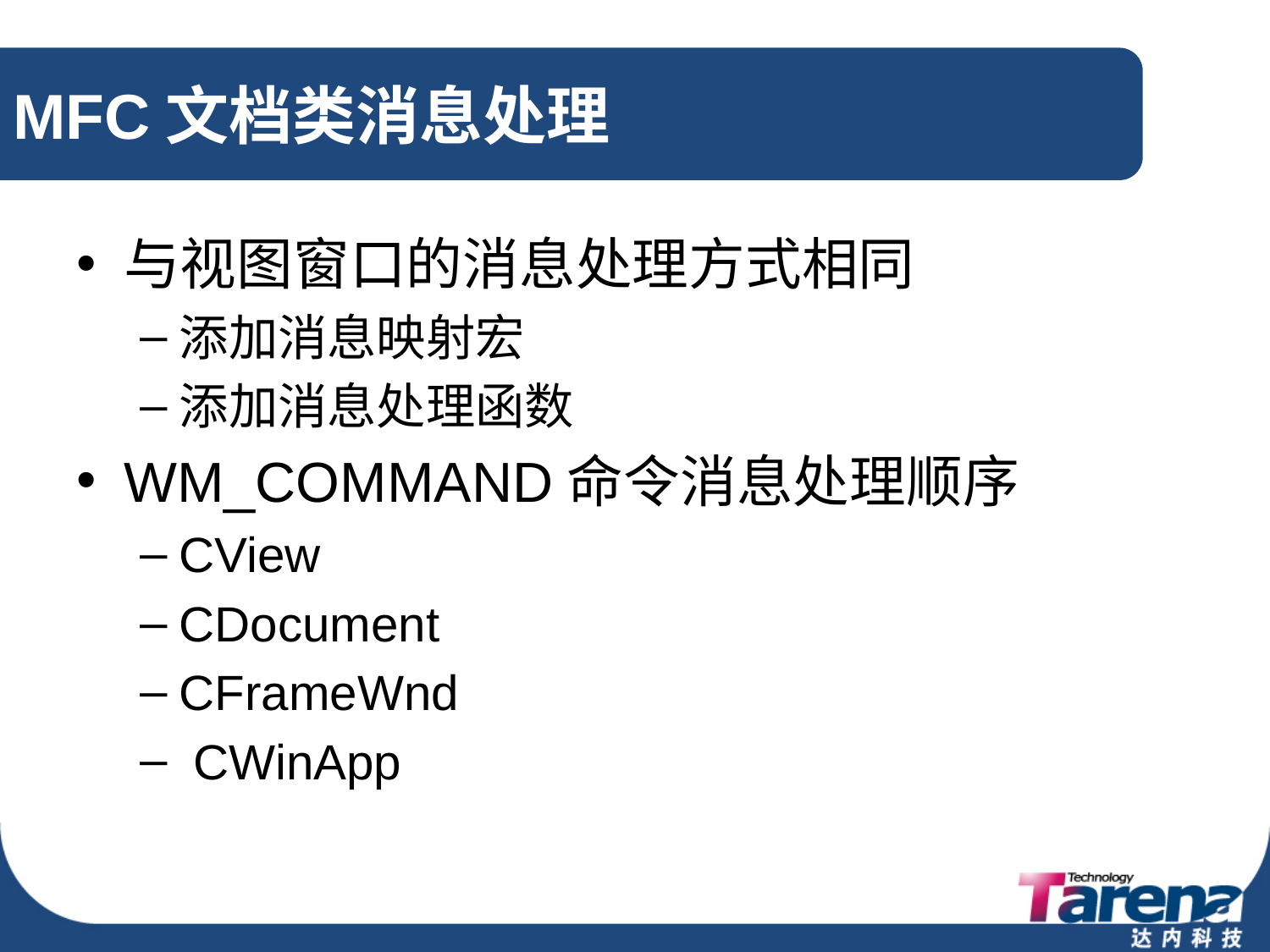

# MFC文档类消息处理
与视图窗口的消息处理方式相同
添加消息映射宏
添加消息处理函数
WM_COMMAND命令消息处理顺序
CView
CDocument
CFrameWnd
 CWinApp